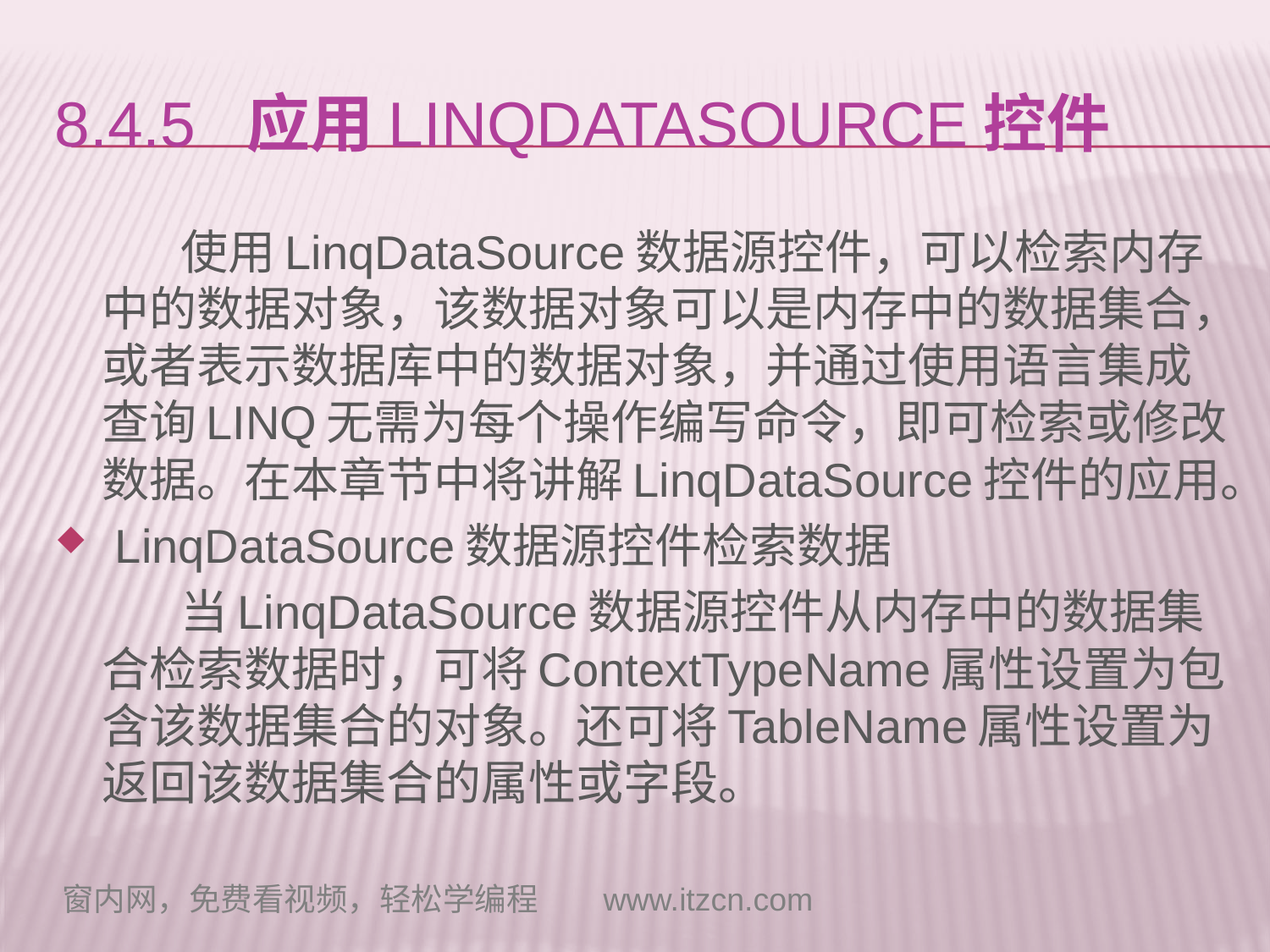

# 8.4.5  应用LinqDataSource控件
           使用LinqDataSource数据源控件，可以检索内存中的数据对象，该数据对象可以是内存中的数据集合，或者表示数据库中的数据对象，并通过使用语言集成查询LINQ无需为每个操作编写命令，即可检索或修改数据。在本章节中将讲解LinqDataSource控件的应用。
 LinqDataSource数据源控件检索数据
           当LinqDataSource数据源控件从内存中的数据集合检索数据时，可将ContextTypeName属性设置为包含该数据集合的对象。还可将TableName属性设置为返回该数据集合的属性或字段。